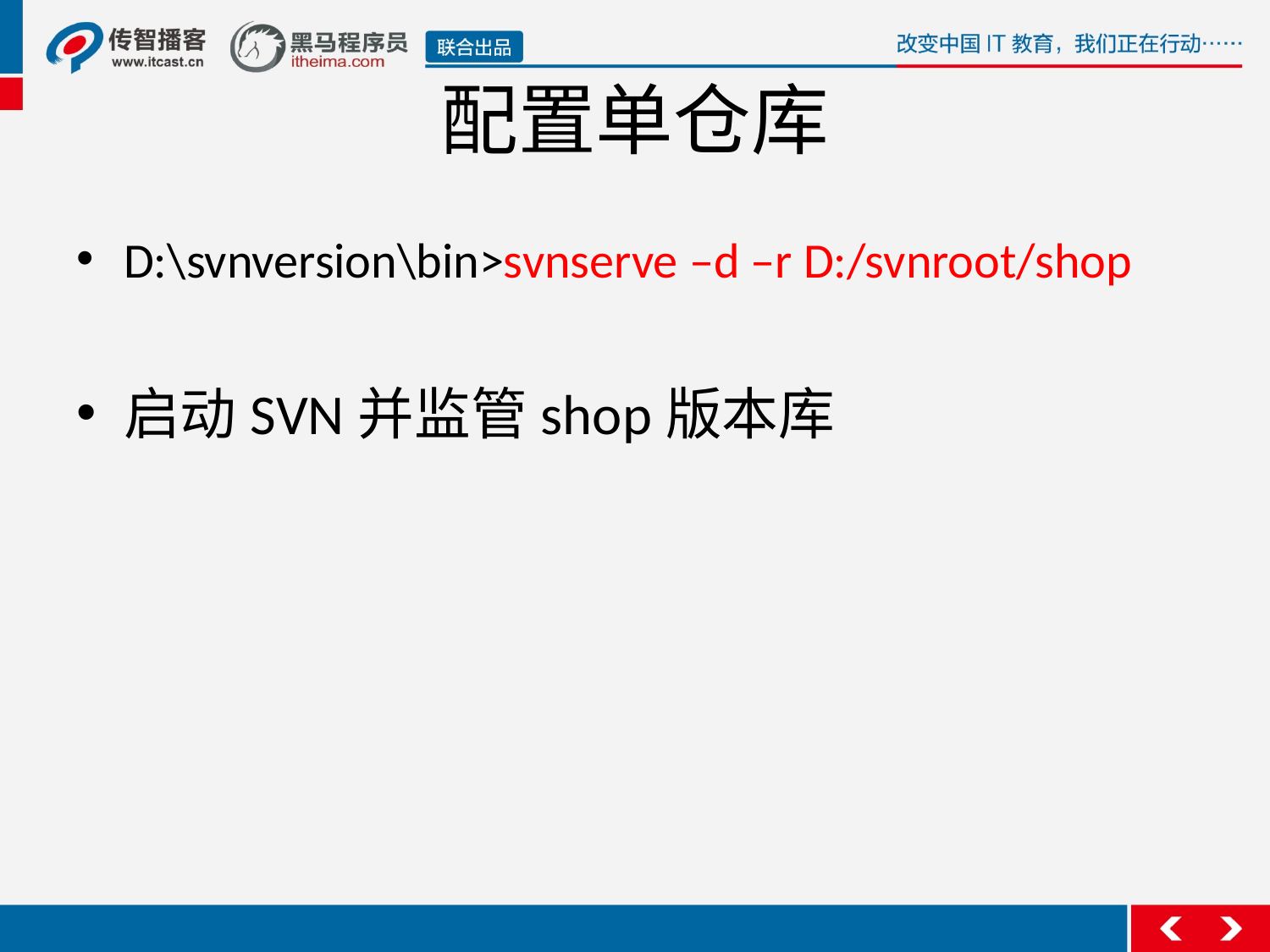

# 配置单仓库
D:\svnversion\bin>svnserve –d –r D:/svnroot/shop

启动SVN并监管shop版本库